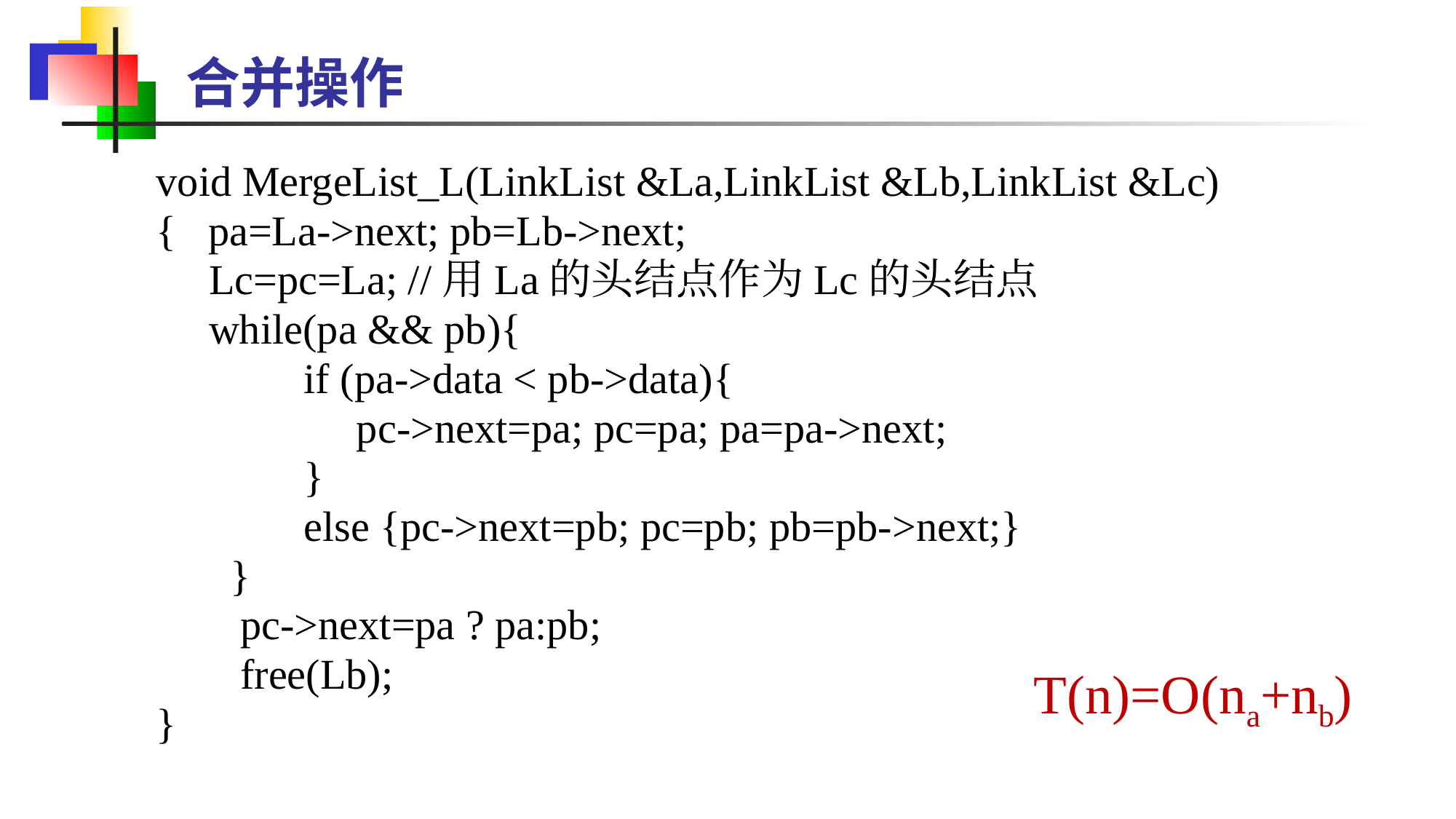

合并操作
void MergeList_L(LinkList &La,LinkList &Lb,LinkList &Lc)
{   pa=La->next; pb=Lb->next;
     Lc=pc=La; //用La的头结点作为Lc的头结点
     while(pa && pb){
              if (pa->data < pb->data){
                   pc->next=pa; pc=pa; pa=pa->next;
              }
              else {pc->next=pb; pc=pb; pb=pb->next;}
       }
        pc->next=pa ? pa:pb;
        free(Lb);
}
T(n)=O(na+nb)